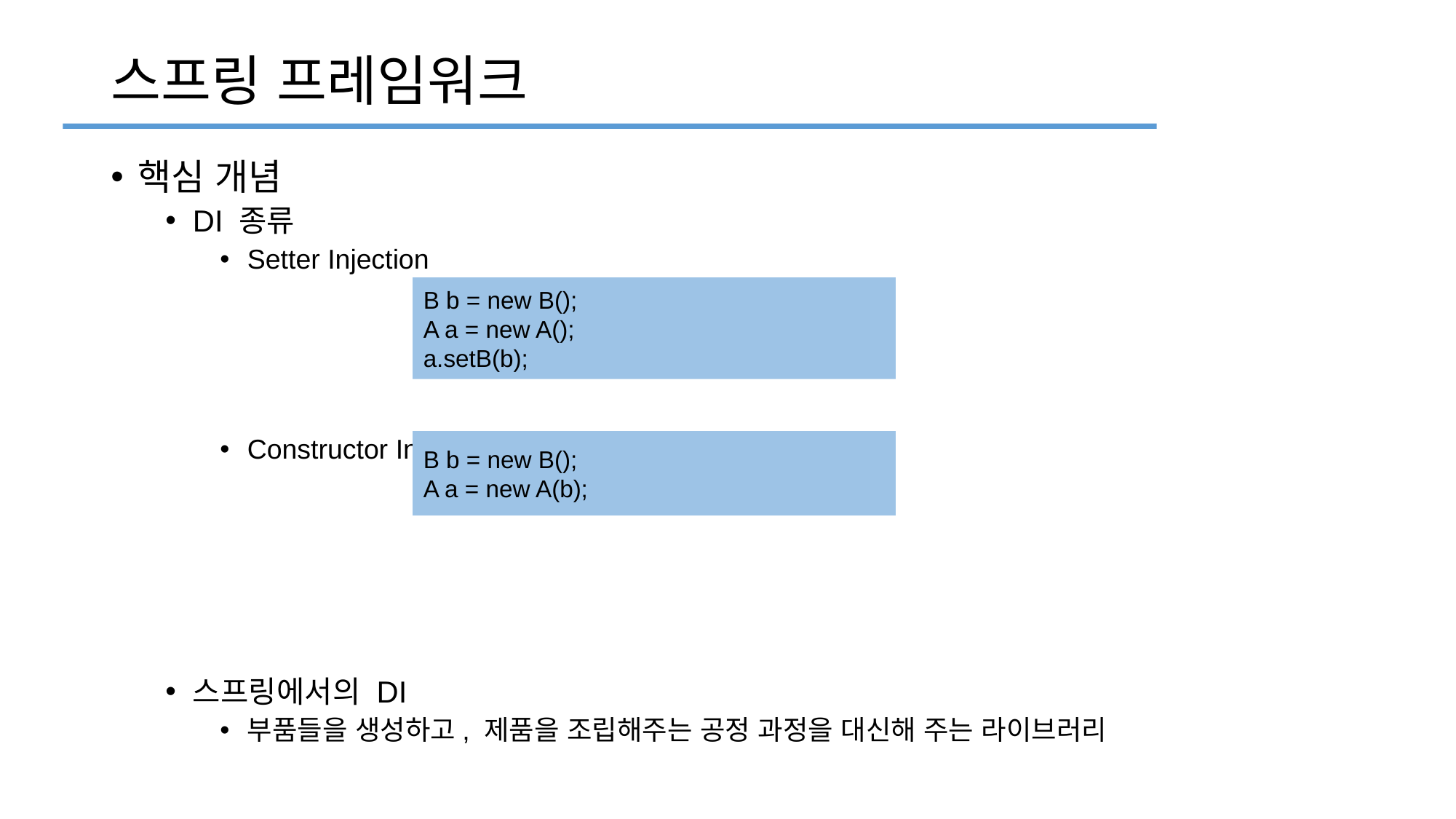

# 스프링 프레임워크
핵심 개념
DI 종류
Setter Injection

Constructor Injection

스프링에서의 DI
부품들을 생성하고, 제품을 조립해주는 공정 과정을 대신해 주는 라이브러리
B b = new B();
A a = new A();
a.setB(b);
B b = new B();
A a = new A(b);